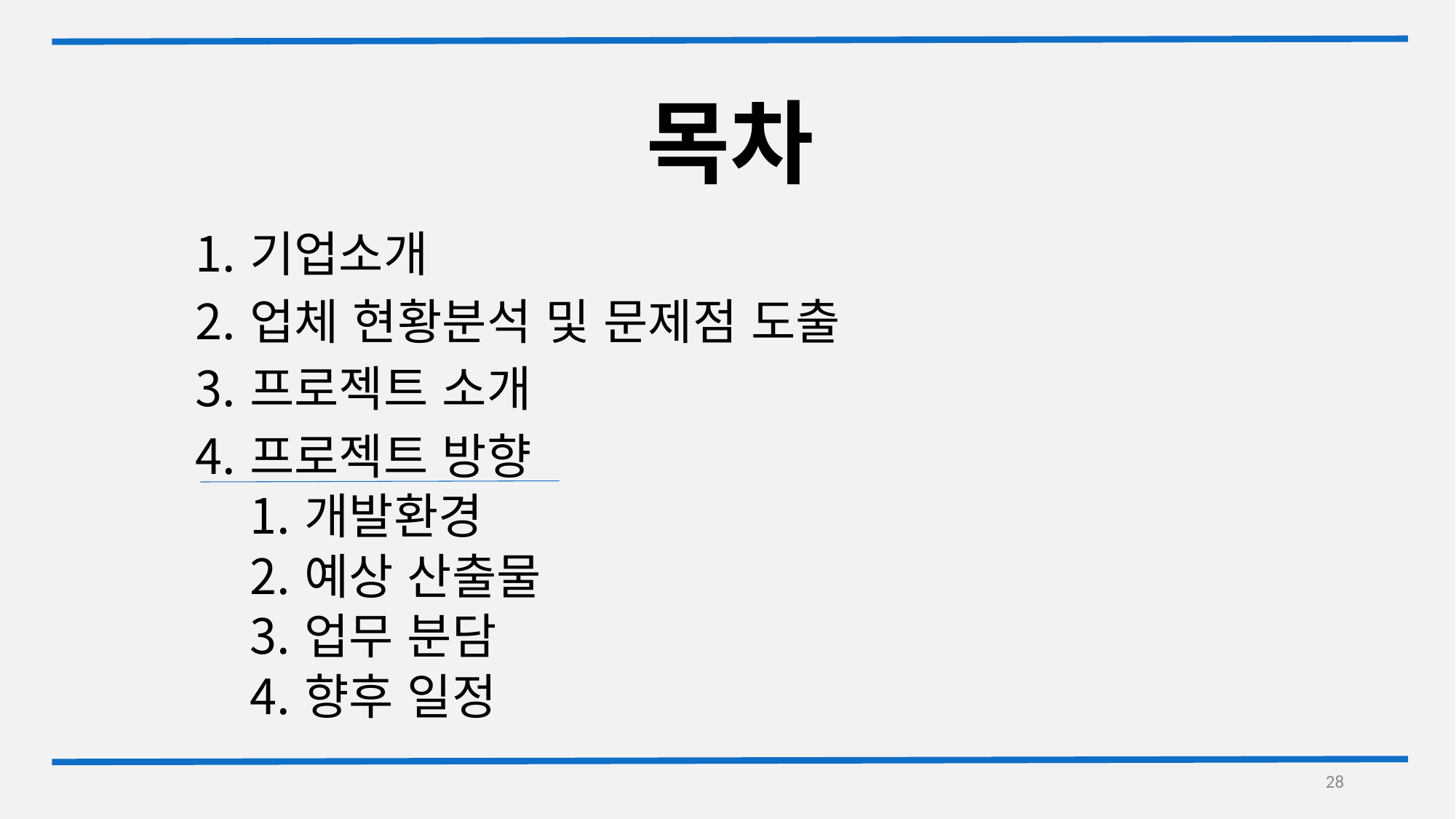

# 목차
기업소개
업체 현황분석 및 문제점 도출
프로젝트 소개
프로젝트 방향
개발환경
예상 산출물
업무 분담
향후 일정

28